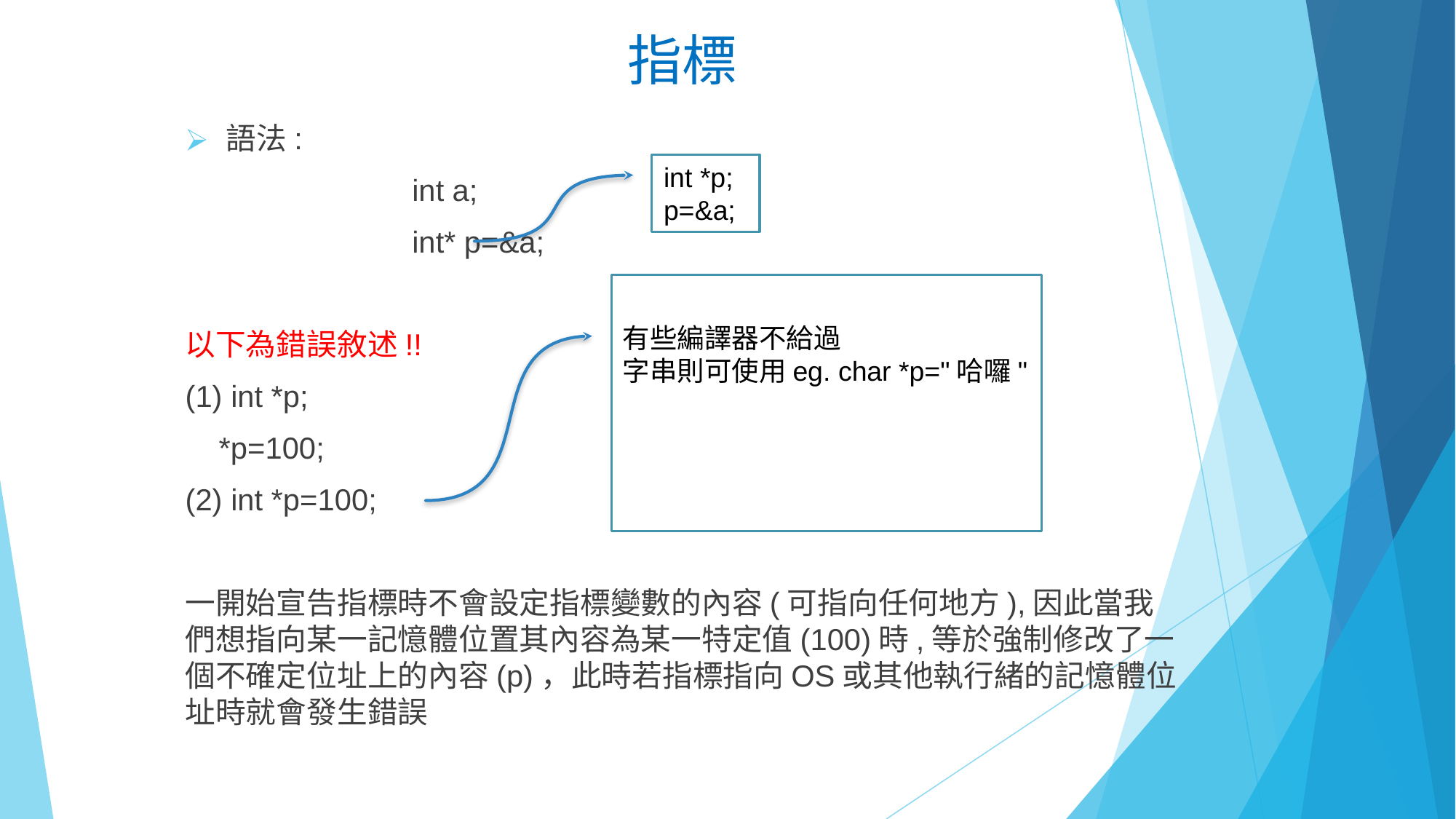

# 指標
語法:
		 int a;
		 int* p=&a;

以下為錯誤敘述!!
(1) int *p;
    *p=100;
(2) int *p=100;

一開始宣告指標時不會設定指標變數的內容(可指向任何地方),因此當我們想指向某一記憶體位置其內容為某一特定值(100)時,等於強制修改了一個不確定位址上的內容(p)，此時若指標指向OS或其他執行緒的記憶體位址時就會發生錯誤

int *p;
p=&a;

有些編譯器不給過
字串則可使用eg. char *p="哈囉"